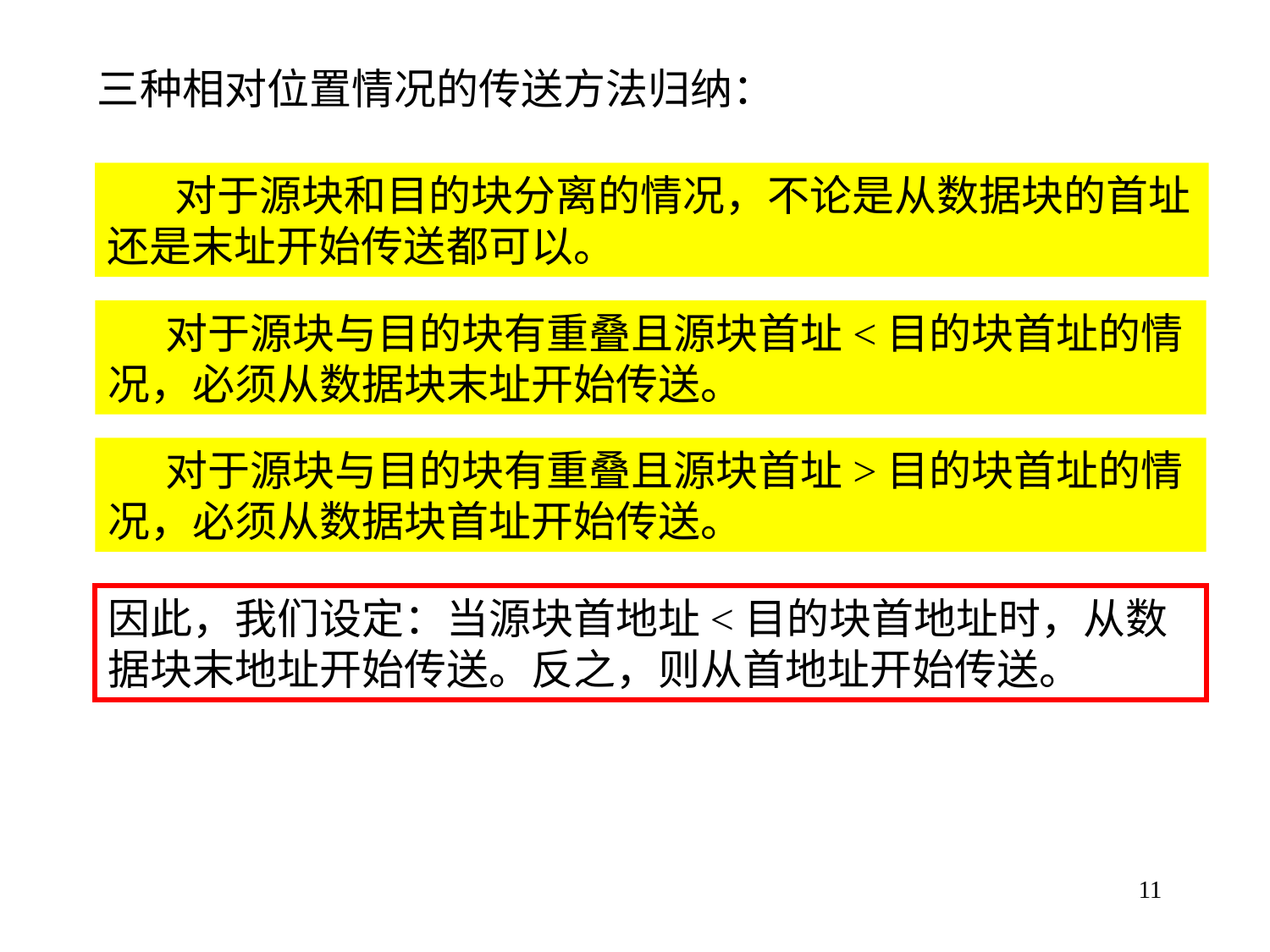

三种相对位置情况的传送方法归纳：
      对于源块和目的块分离的情况，不论是从数据块的首址还是末址开始传送都可以。
     对于源块与目的块有重叠且源块首址<目的块首址的情况，必须从数据块末址开始传送。
     对于源块与目的块有重叠且源块首址>目的块首址的情况，必须从数据块首址开始传送。
因此，我们设定：当源块首地址<目的块首地址时，从数据块末地址开始传送。反之，则从首地址开始传送。
11